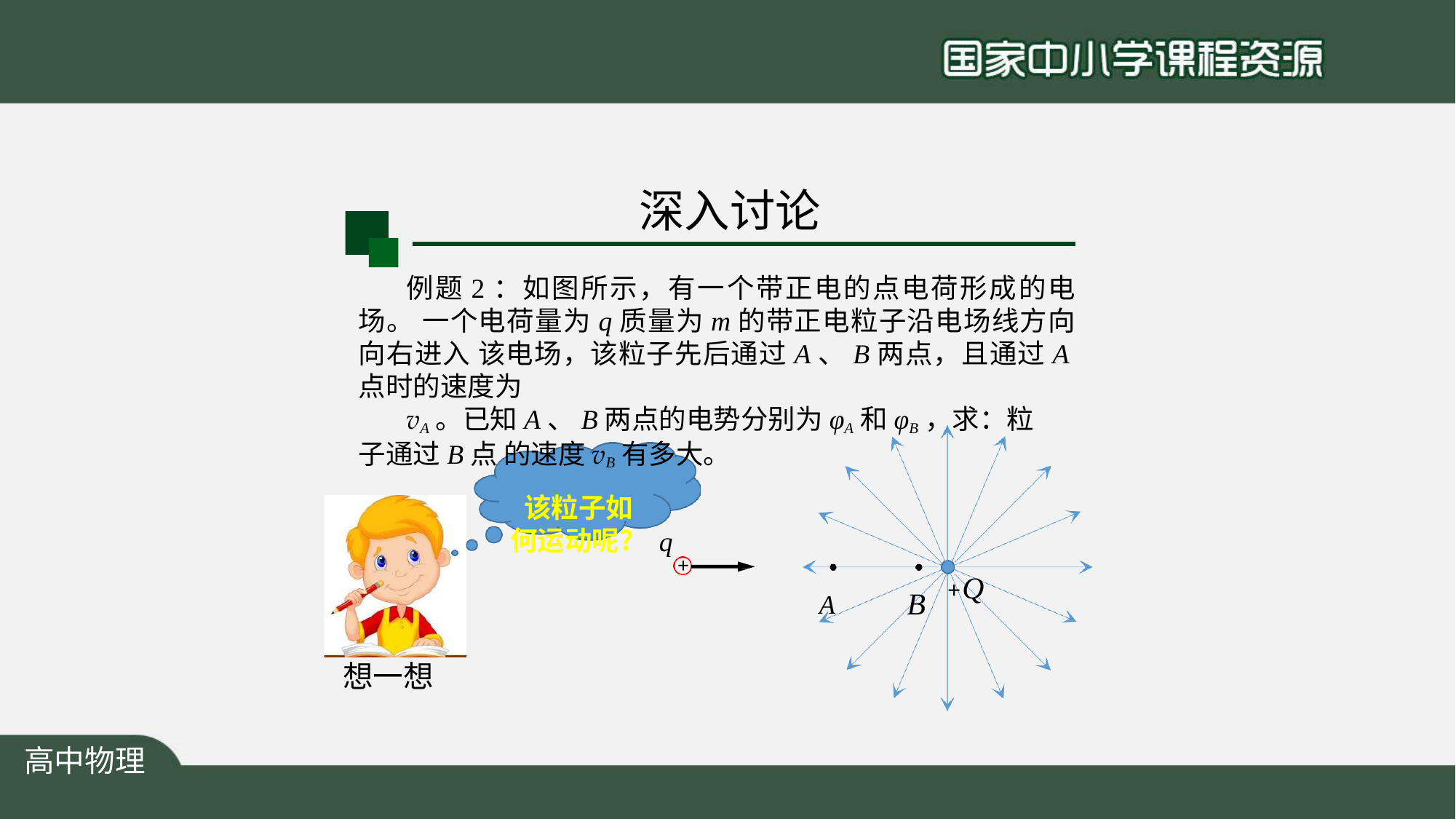

# 深入讨论

例题2：如图所示，有一个带正电的点电荷形成的电场。 一个电荷量为q质量为m的带正电粒子沿电场线方向向右进入 该电场，该粒子先后通过A、B两点，且通过A点时的速度为
vA。已知A、B两点的电势分别为φA和φB，求：粒子通过B点 的速度vB有多大。
该粒子如 何运动呢？

q
+
+Q

A	B
想一想
高中物理